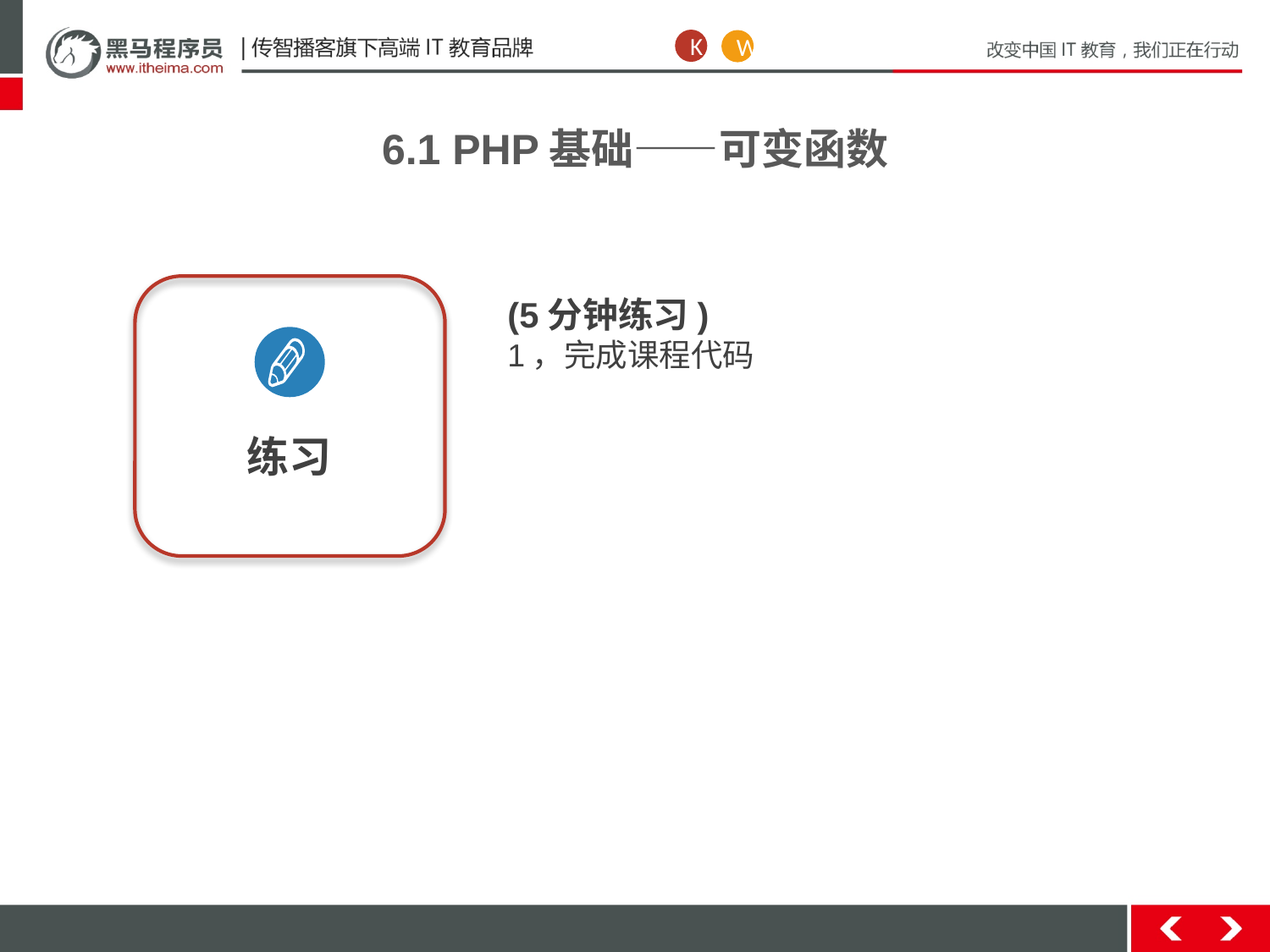

K
W
6.1 PHP基础——可变函数

练习
(5分钟练习)
1，完成课程代码